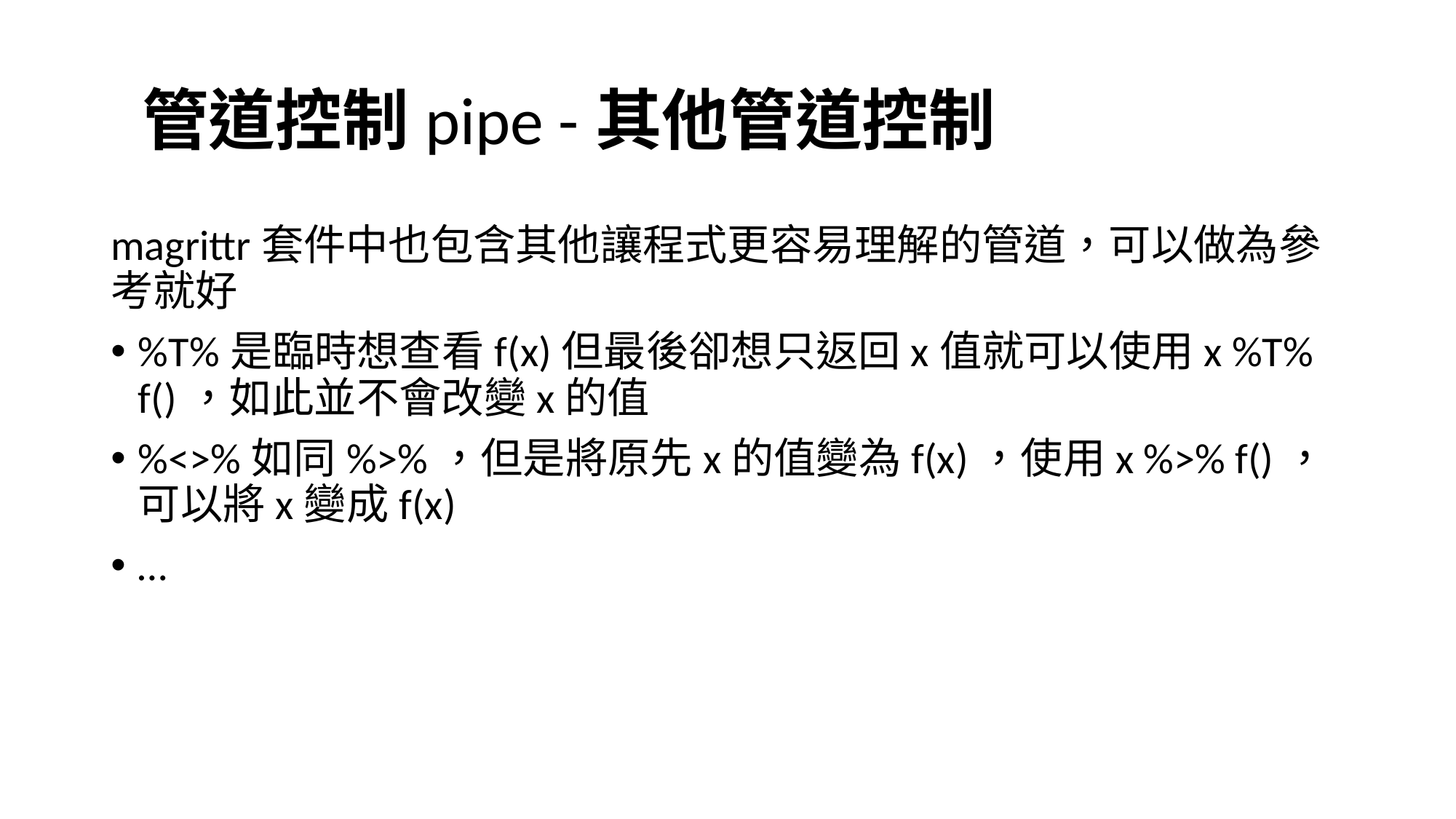

# 管道控制pipe -其他管道控制
magrittr套件中也包含其他讓程式更容易理解的管道，可以做為參考就好
%T%是臨時想查看f(x)但最後卻想只返回x值就可以使用x %T% f()，如此並不會改變x的值
%<>%如同%>%，但是將原先x的值變為f(x)，使用x %>% f()，可以將x變成f(x)
…